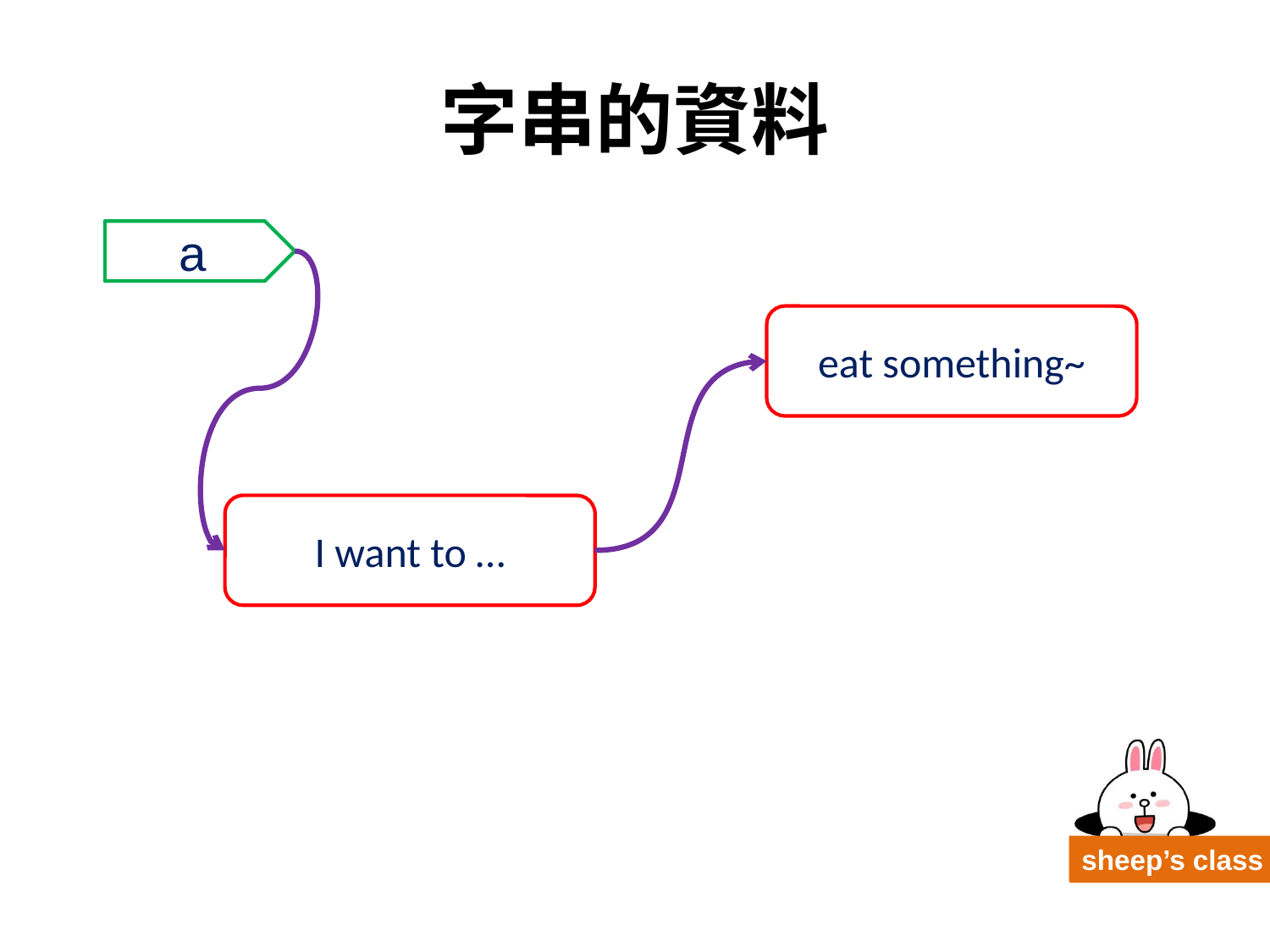

# 字串的資料
a
eat something~
I want to …